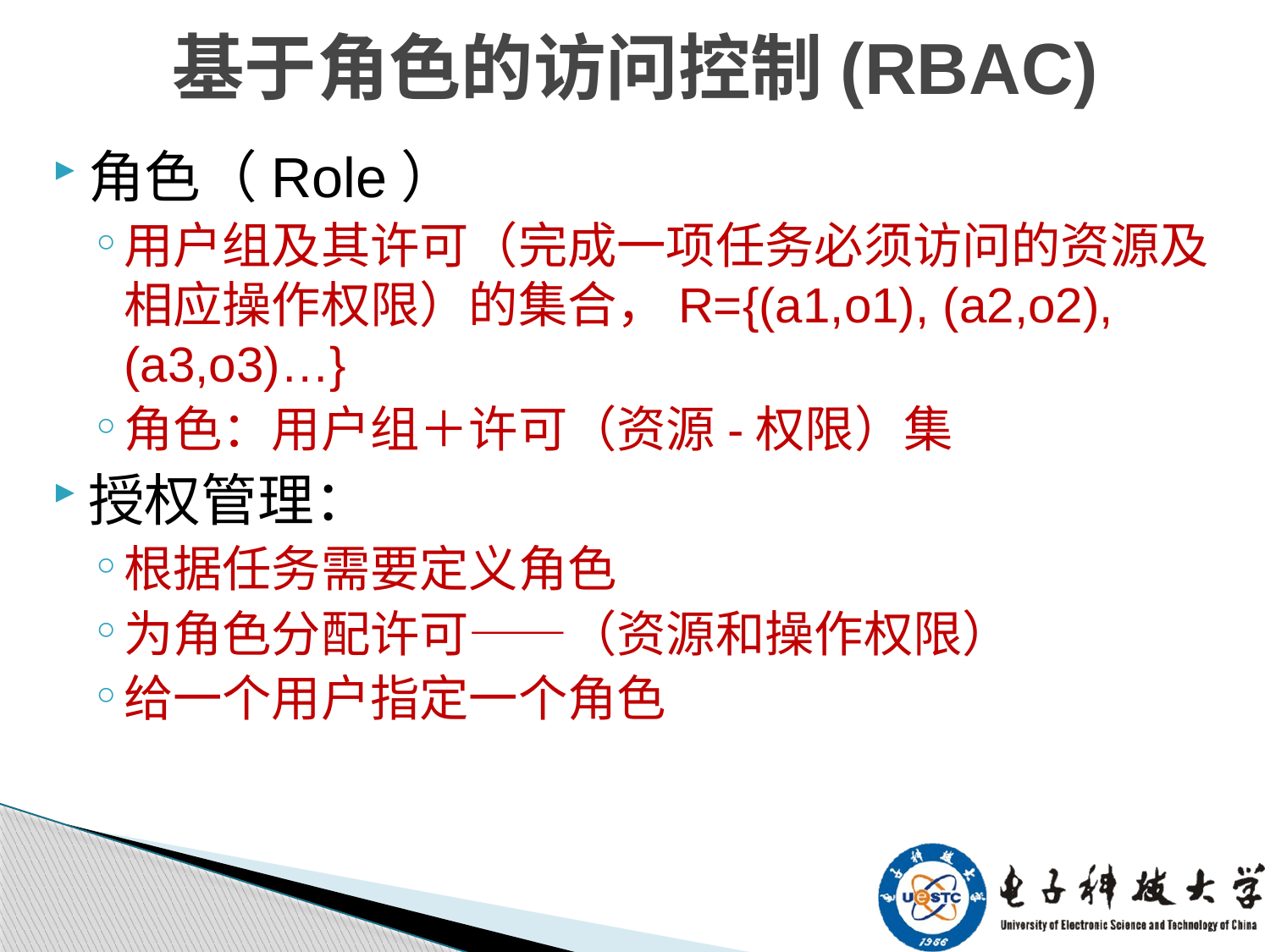

# 基于角色的访问控制(RBAC)
角色（Role）
用户组及其许可（完成一项任务必须访问的资源及相应操作权限）的集合，R={(a1,o1), (a2,o2), (a3,o3)…}
角色：用户组＋许可（资源-权限）集
授权管理：
根据任务需要定义角色
为角色分配许可——（资源和操作权限）
给一个用户指定一个角色